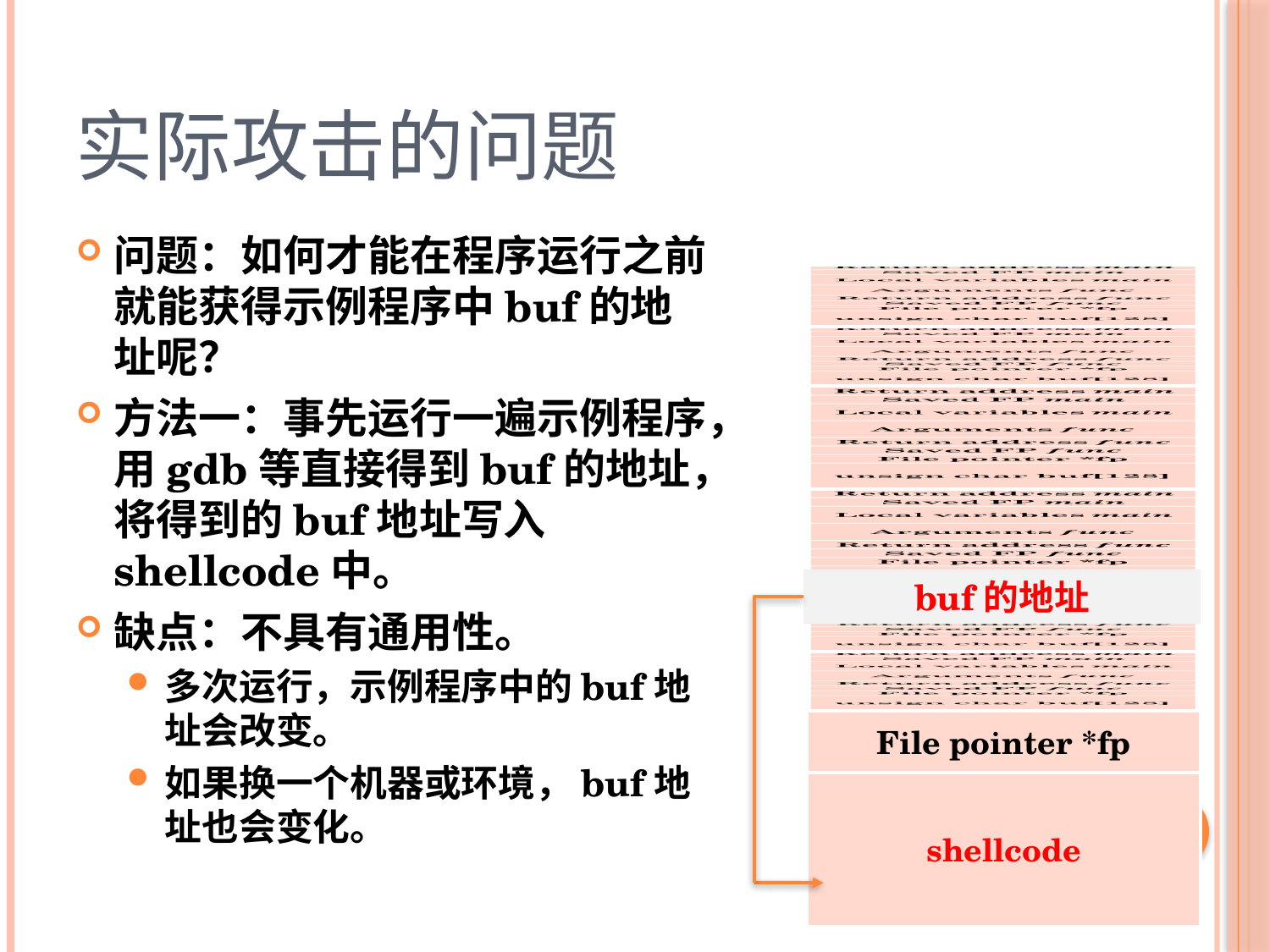

# 实际攻击的问题
问题：如何才能在程序运行之前就能获得示例程序中buf的地址呢？
方法一：事先运行一遍示例程序，用gdb等直接得到buf的地址，将得到的buf地址写入shellcode中。
缺点：不具有通用性。
多次运行，示例程序中的buf地址会改变。
如果换一个机器或环境，buf地址也会变化。
|  |
| --- |
|  |
|  |
|  |
|  |
|  |
| File pointer \*fp |
| shellcode |
buf的地址